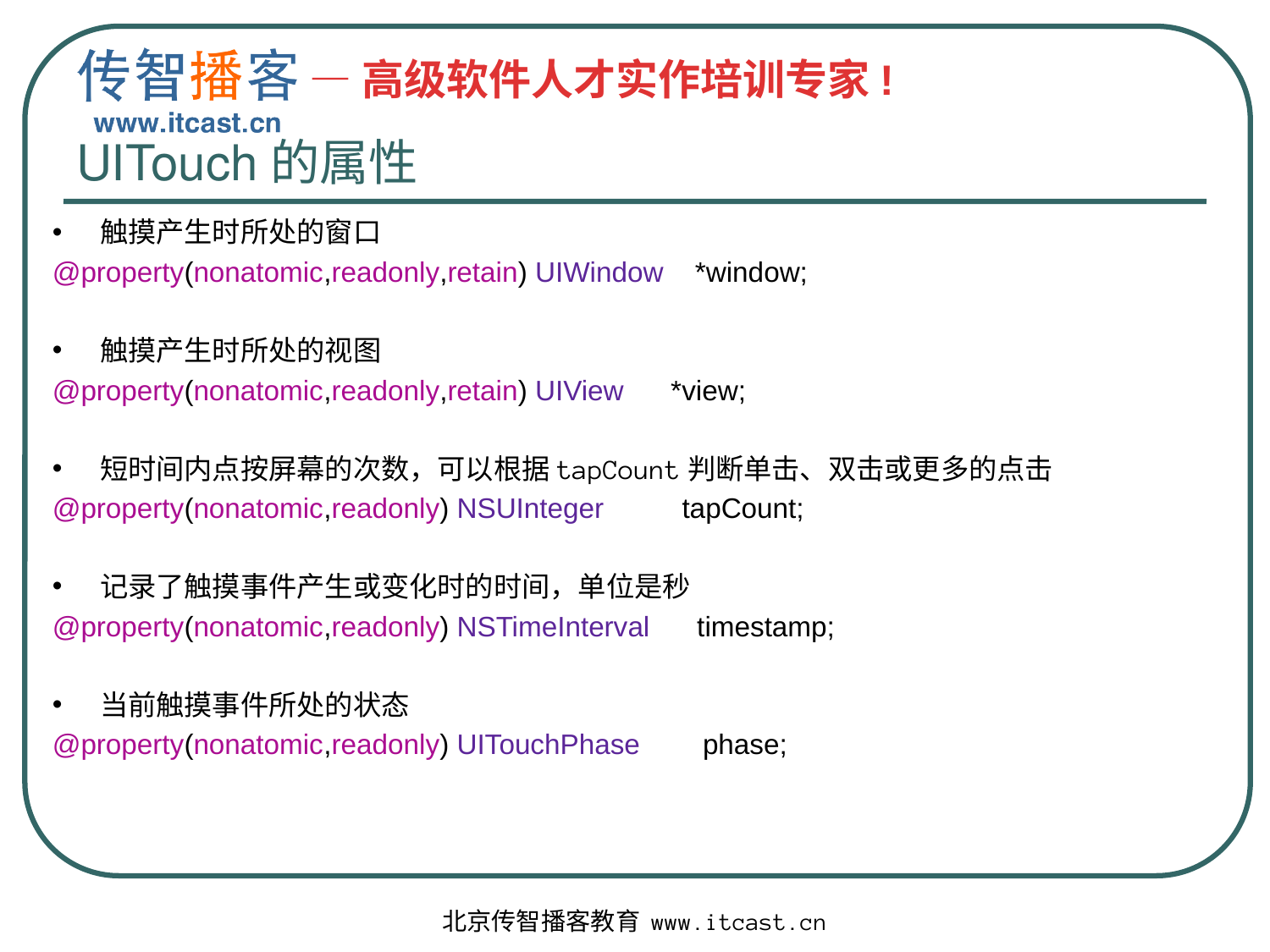

# UITouch的属性
触摸产生时所处的窗口
@property(nonatomic,readonly,retain) UIWindow    *window;

触摸产生时所处的视图
@property(nonatomic,readonly,retain) UIView      *view;

短时间内点按屏幕的次数，可以根据tapCount判断单击、双击或更多的点击
@property(nonatomic,readonly) NSUInteger          tapCount;

记录了触摸事件产生或变化时的时间，单位是秒
@property(nonatomic,readonly) NSTimeInterval      timestamp;

当前触摸事件所处的状态
@property(nonatomic,readonly) UITouchPhase        phase;